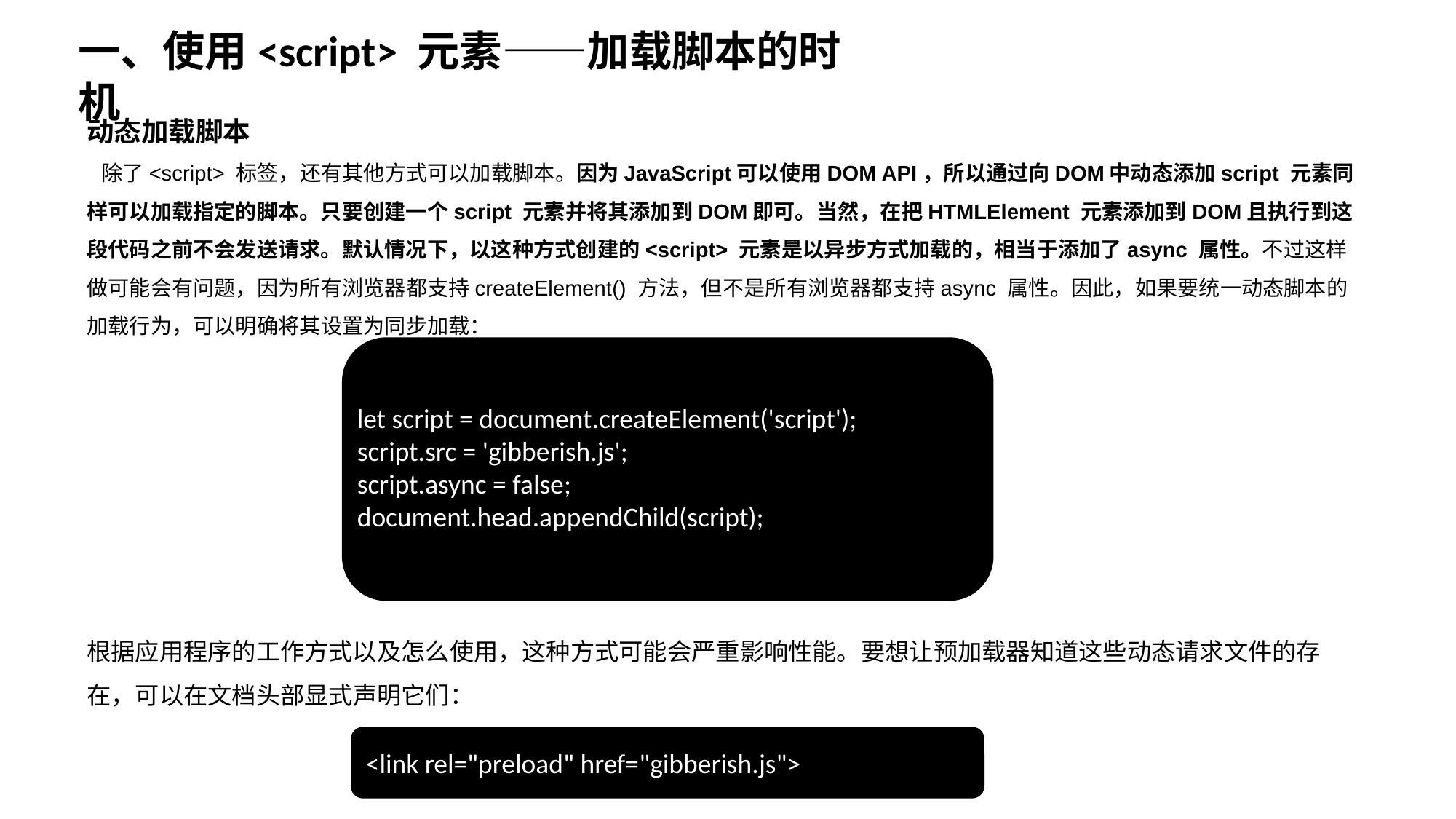

一、使用<script> 元素——加载脚本的时机
动态加载脚本
  除了<script> 标签，还有其他方式可以加载脚本。因为JavaScript可以使用DOM API，所以通过向DOM中动态添加script 元素同样可以加载指定的脚本。只要创建一个script 元素并将其添加到DOM即可。当然，在把HTMLElement 元素添加到DOM且执行到这段代码之前不会发送请求。默认情况下，以这种方式创建的<script> 元素是以异步方式加载的，相当于添加了async 属性。不过这样做可能会有问题，因为所有浏览器都支持createElement() 方法，但不是所有浏览器都支持async 属性。因此，如果要统一动态脚本的加载行为，可以明确将其设置为同步加载：

let script = document.createElement('script');
script.src = 'gibberish.js';
script.async = false;
document.head.appendChild(script);
根据应用程序的工作方式以及怎么使用，这种方式可能会严重影响性能。要想让预加载器知道这些动态请求文件的存在，可以在文档头部显式声明它们：

<link rel="preload" href="gibberish.js">